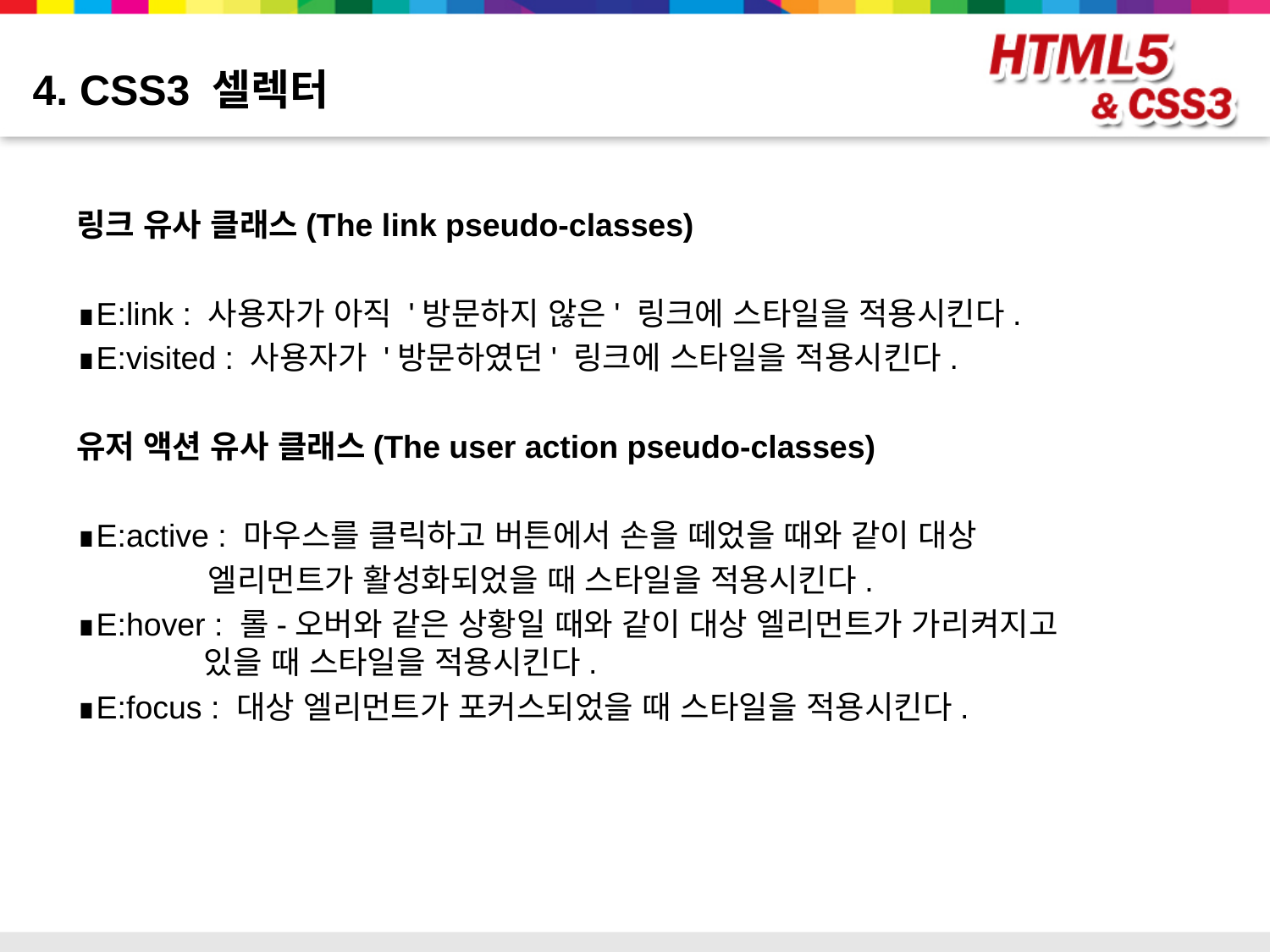

# 4. CSS3 셀렉터
링크 유사 클래스(The link pseudo-classes)

∎E:link : 사용자가 아직 '방문하지 않은' 링크에 스타일을 적용시킨다.
∎E:visited : 사용자가 '방문하였던' 링크에 스타일을 적용시킨다.

유저 액션 유사 클래스(The user action pseudo-classes)

∎E:active : 마우스를 클릭하고 버튼에서 손을 떼었을 때와 같이 대상
              엘리먼트가 활성화되었을 때 스타일을 적용시킨다.
∎E:hover : 롤-오버와 같은 상황일 때와 같이 대상 엘리먼트가 가리켜지고
         있을 때 스타일을 적용시킨다.
∎E:focus : 대상 엘리먼트가 포커스되었을 때 스타일을 적용시킨다.